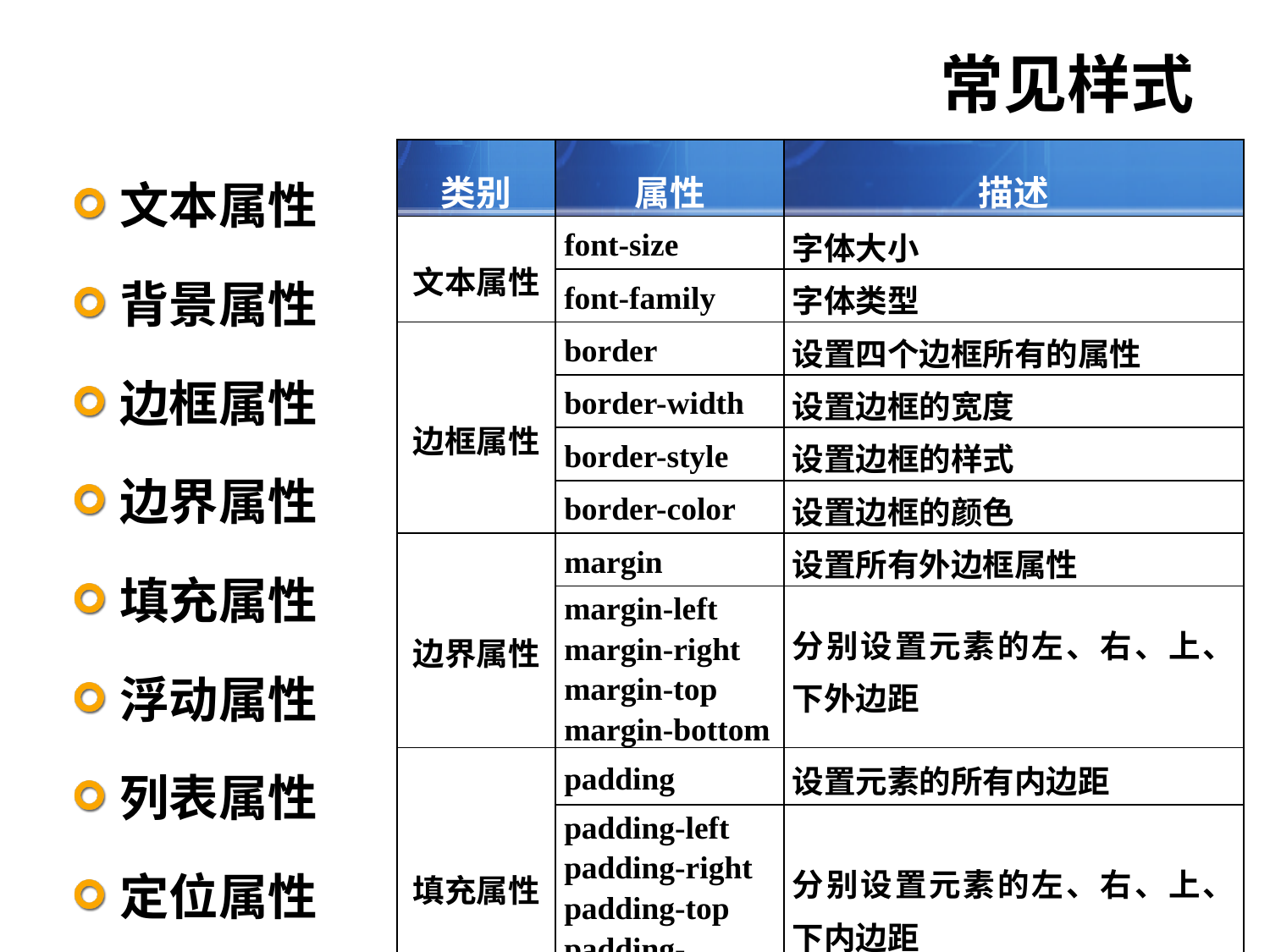

# 常见样式
文本属性
背景属性
边框属性
边界属性
填充属性
浮动属性
列表属性
定位属性
| 类别 | 属性 | 描述 |
| --- | --- | --- |
| 文本属性 | font-size | 字体大小 |
|  | font-family | 字体类型 |
| 边框属性 | border | 设置四个边框所有的属性 |
|  | border-width | 设置边框的宽度 |
|  | border-style | 设置边框的样式 |
|  | border-color | 设置边框的颜色 |
| 边界属性 | margin | 设置所有外边框属性 |
|  | margin-left margin-right margin-top margin-bottom | 分别设置元素的左、右、上、下外边距 |
| 填充属性 | padding | 设置元素的所有内边距 |
|  | padding-left padding-right padding-top padding-bottom | 分别设置元素的左、右、上、下内边距 |
| 类别 | 名称 | 描述 |
| --- | --- | --- |
| 文本属性 | font-size | 字体大小 |
|  | font-family | 字体类型 |
|  | font-style | 字体样式 |
|  | color | 设置或检索文本的颜色 |
|  | text-align | 文本对齐 |
|  | line-height | 行高 |
| 背景属性 | background-color | 设置背景颜色 |
|  | background-image | 设置背景图像 |
|  | background-repeat | 设置一个指定的图像如何被重复 |